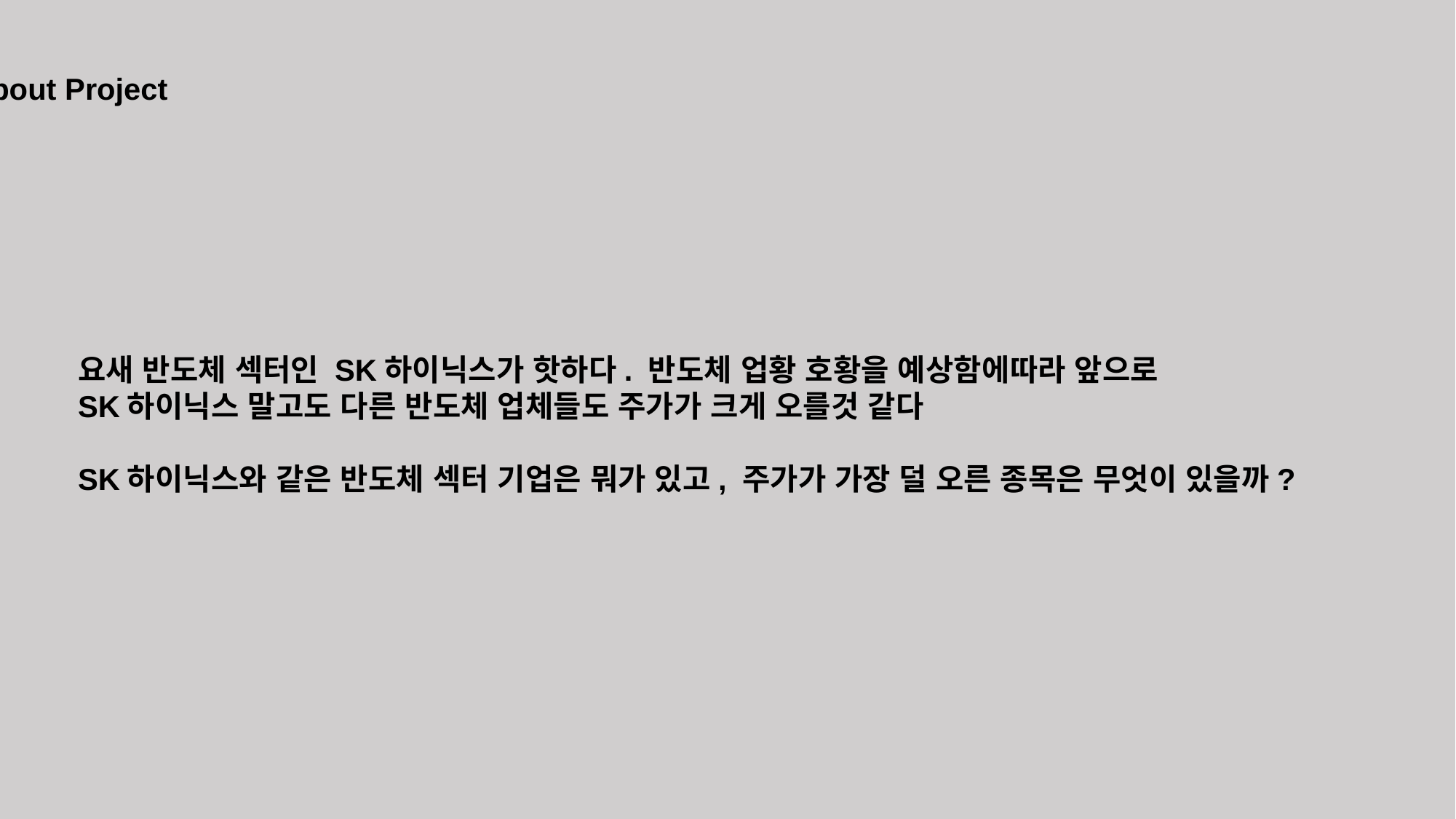

About Project
요새 반도체 섹터인 SK하이닉스가 핫하다. 반도체 업황 호황을 예상함에따라 앞으로
SK하이닉스 말고도 다른 반도체 업체들도 주가가 크게 오를것 같다

SK하이닉스와 같은 반도체 섹터 기업은 뭐가 있고, 주가가 가장 덜 오른 종목은 무엇이 있을까?